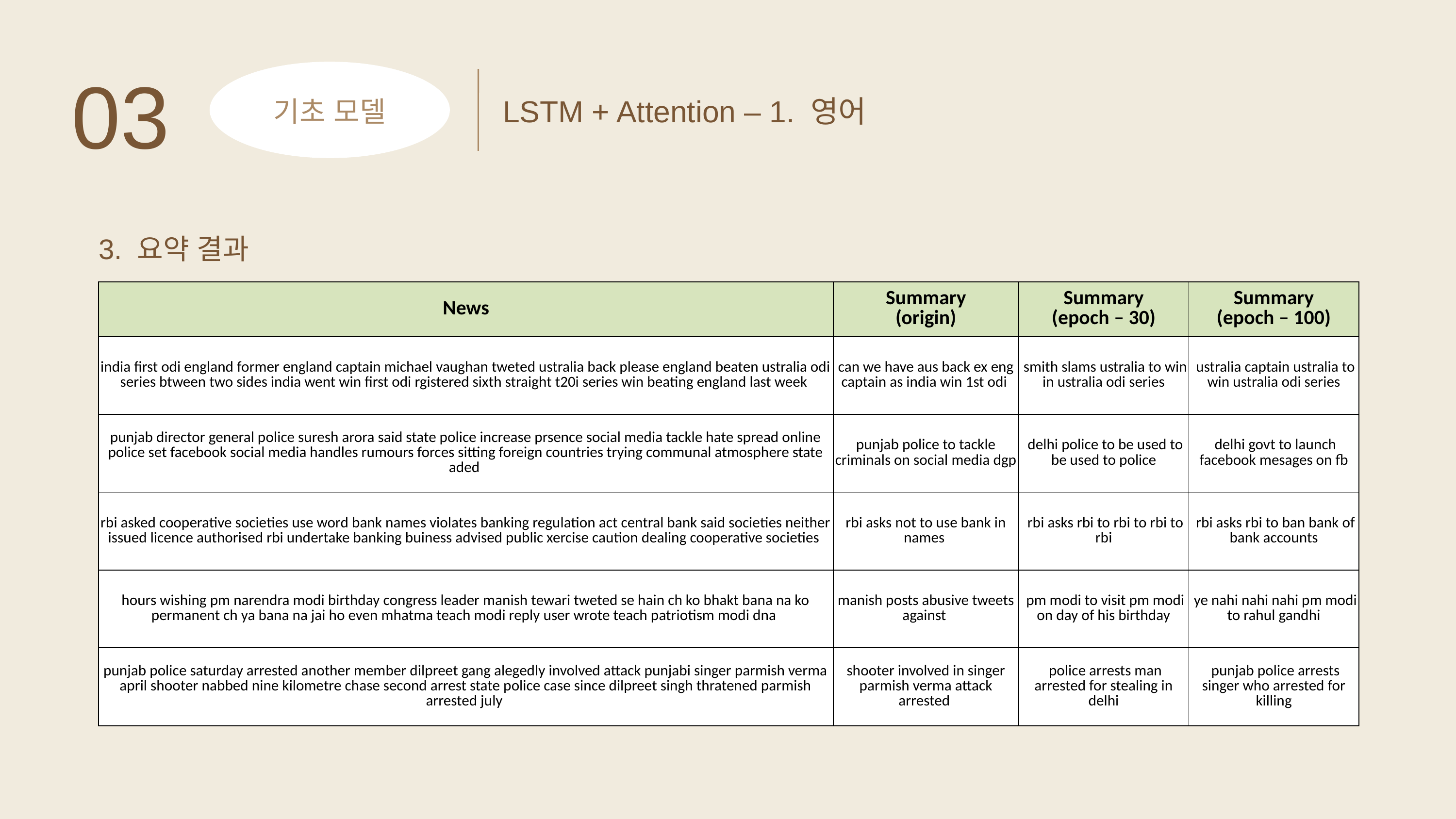

03

LSTM + Attention – 1. 영어
기초 모델
3. 요약 결과

| News | Summary (origin) | Summary (epoch – 30) | Summary (epoch – 100) |
| --- | --- | --- | --- |
| india first odi england former england captain michael vaughan tweted ustralia back please england beaten ustralia odi series btween two sides india went win first odi rgistered sixth straight t20i series win beating england last week | can we have aus back ex eng captain as india win 1st odi | smith slams ustralia to win in ustralia odi series | ustralia captain ustralia to win ustralia odi series |
| punjab director general police suresh arora said state police increase prsence social media tackle hate spread online police set facebook social media handles rumours forces sitting foreign countries trying communal atmosphere state aded | punjab police to tackle criminals on social media dgp | delhi police to be used to be used to police | delhi govt to launch facebook mesages on fb |
| rbi asked cooperative societies use word bank names violates banking regulation act central bank said societies neither issued licence authorised rbi undertake banking buiness advised public xercise caution dealing cooperative societies | rbi asks not to use bank in names | rbi asks rbi to rbi to rbi to rbi | rbi asks rbi to ban bank of bank accounts |
| hours wishing pm narendra modi birthday congress leader manish tewari tweted se hain ch ko bhakt bana na ko permanent ch ya bana na jai ho even mhatma teach modi reply user wrote teach patriotism modi dna | manish posts abusive tweets against | pm modi to visit pm modi on day of his birthday | ye nahi nahi nahi pm modi to rahul gandhi |
| punjab police saturday arrested another member dilpreet gang alegedly involved attack punjabi singer parmish verma april shooter nabbed nine kilometre chase second arrest state police case since dilpreet singh thratened parmish arrested july | shooter involved in singer parmish verma attack arrested | police arrests man arrested for stealing in delhi | punjab police arrests singer who arrested for killing |